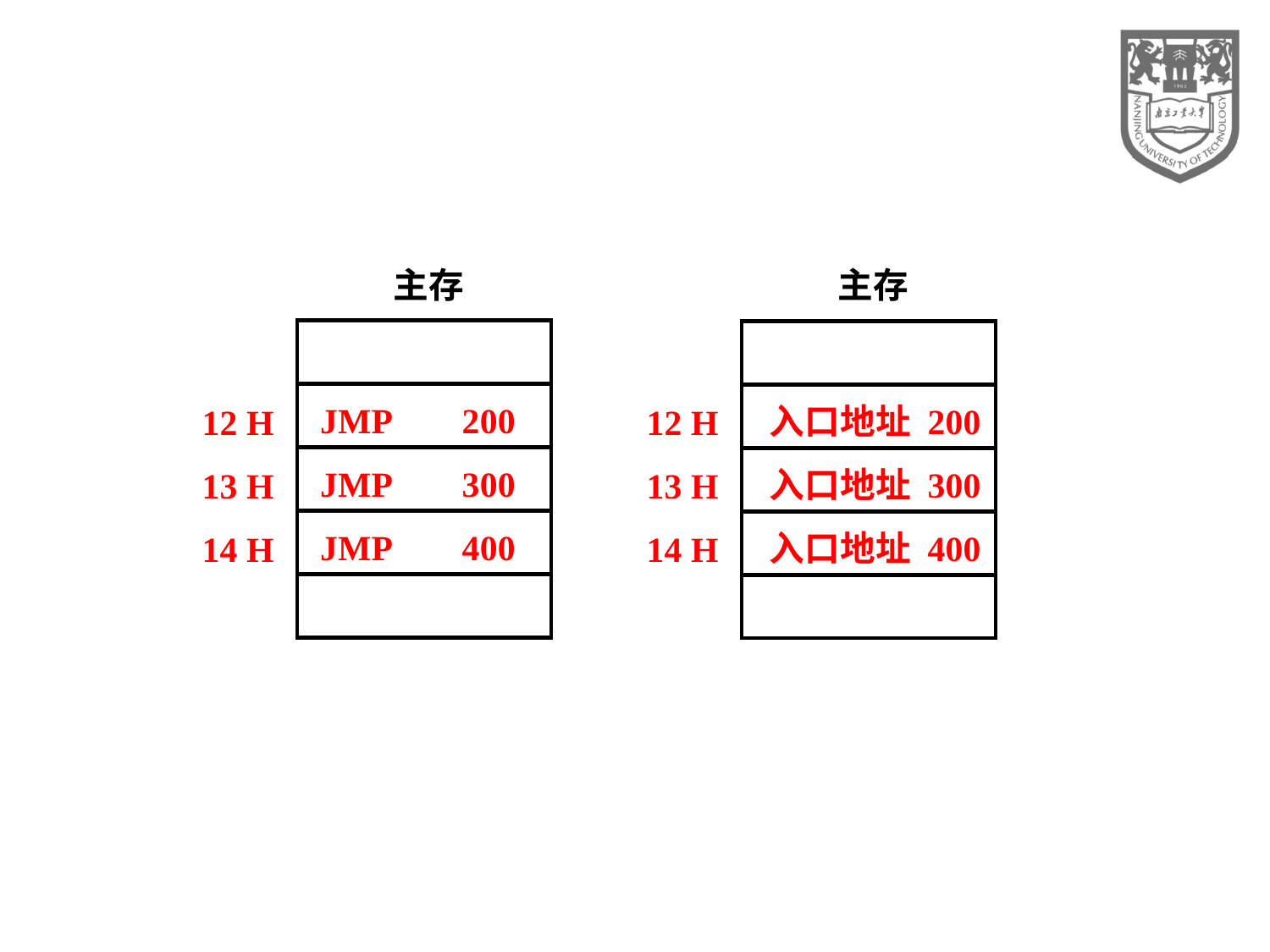

主存

12 H

JMP        200
13 H

JMP        300
14 H

JMP        400

主存

12 H

入口地址 200
13 H

入口地址 300
14 H

入口地址 400